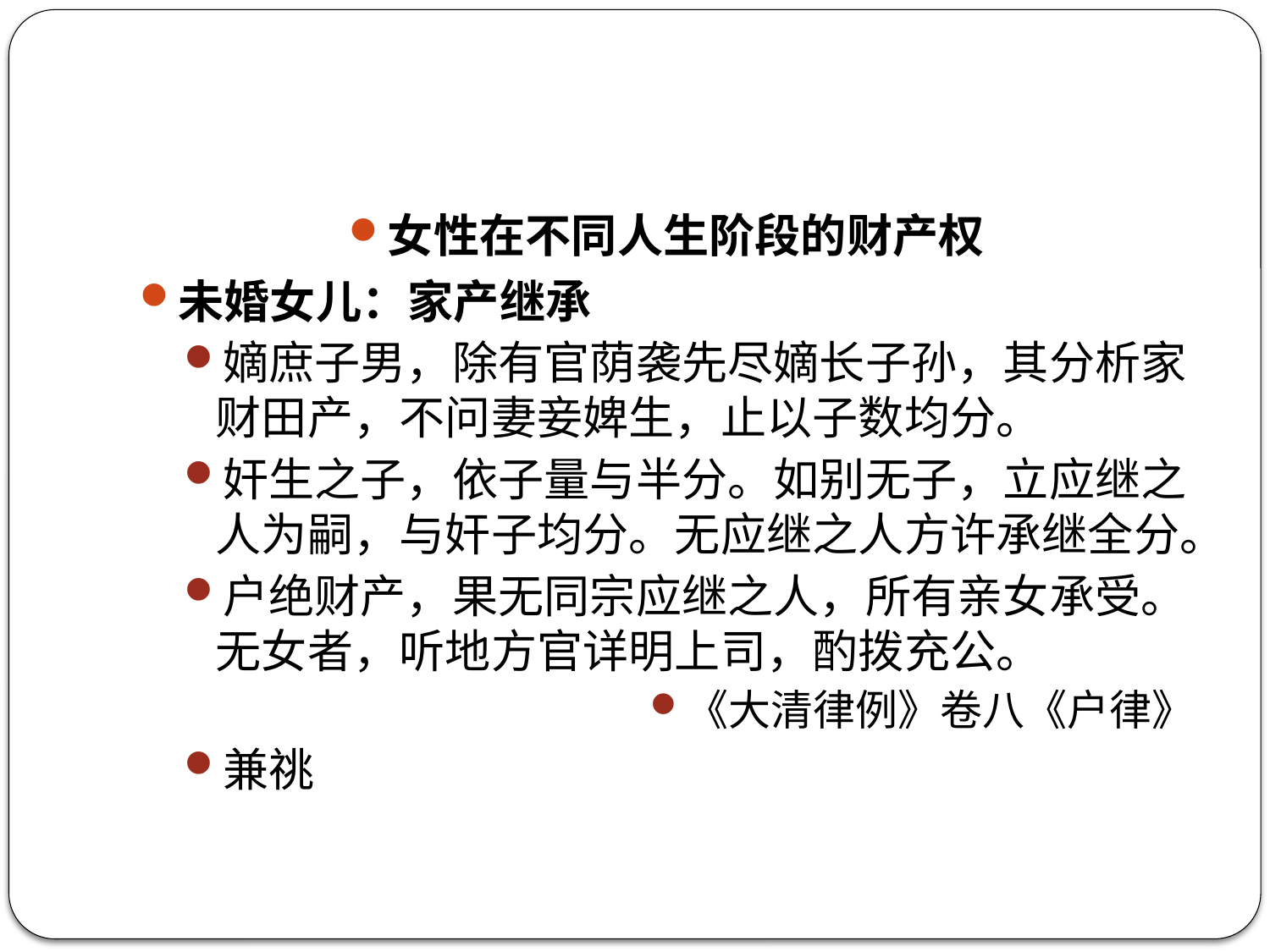

#
女性在不同人生阶段的财产权
未婚女儿：家产继承
嫡庶子男，除有官荫袭先尽嫡长子孙，其分析家财田产，不问妻妾婢生，止以子数均分。
奸生之子，依子量与半分。如别无子，立应继之人为嗣，与奸子均分。无应继之人方许承继全分。
户绝财产，果无同宗应继之人，所有亲女承受。无女者，听地方官详明上司，酌拨充公。
《大清律例》卷八《户律》
兼祧